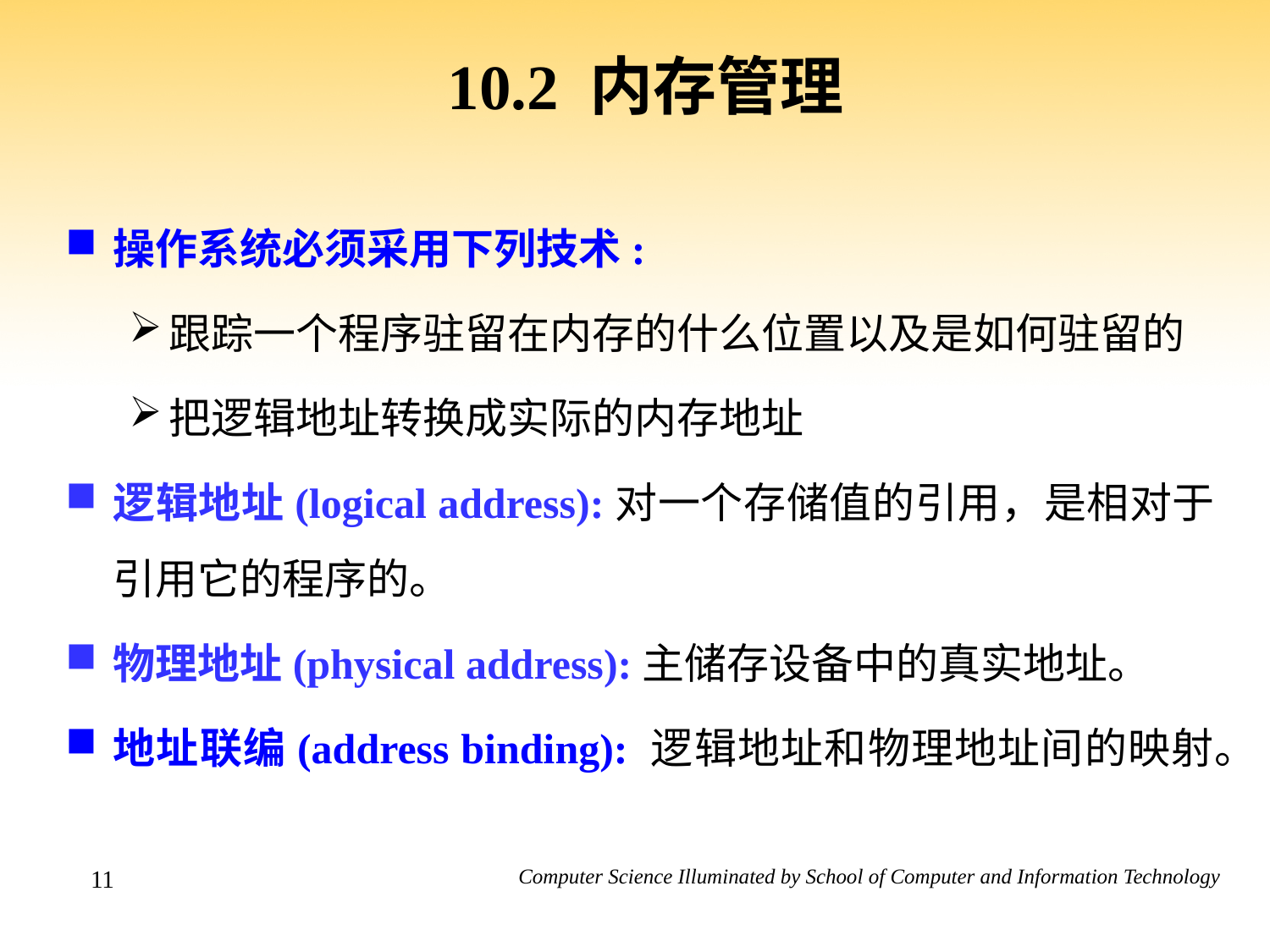

# 10.2 内存管理
操作系统必须采用下列技术:
跟踪一个程序驻留在内存的什么位置以及是如何驻留的
把逻辑地址转换成实际的内存地址
逻辑地址(logical address):对一个存储值的引用，是相对于引用它的程序的。
物理地址(physical address):主储存设备中的真实地址。
地址联编(address binding): 逻辑地址和物理地址间的映射。
11